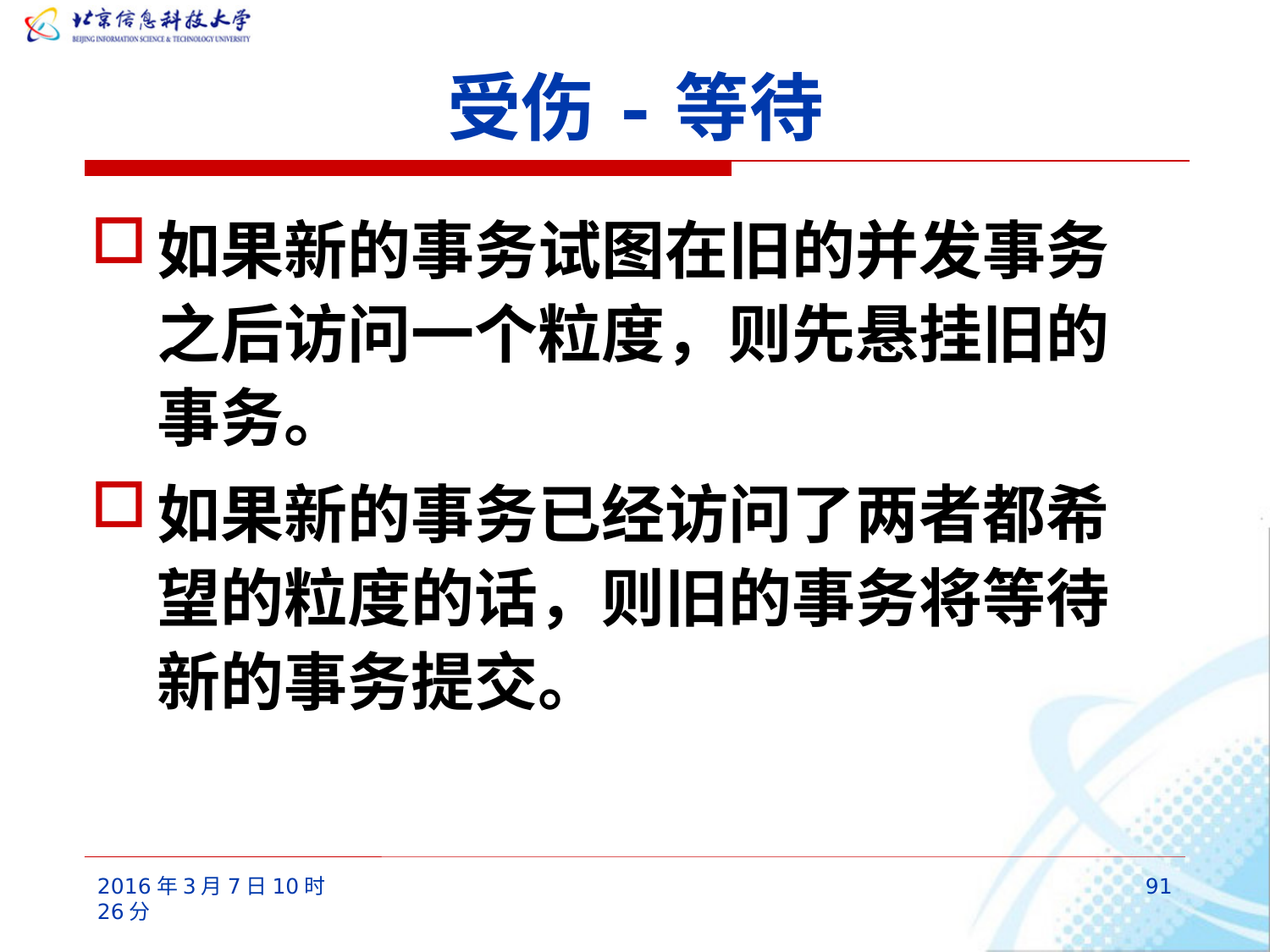

# 受伤-等待
如果新的事务试图在旧的并发事务之后访问一个粒度，则先悬挂旧的事务。
如果新的事务已经访问了两者都希望的粒度的话，则旧的事务将等待新的事务提交。
2016年3月7日10时26分
91